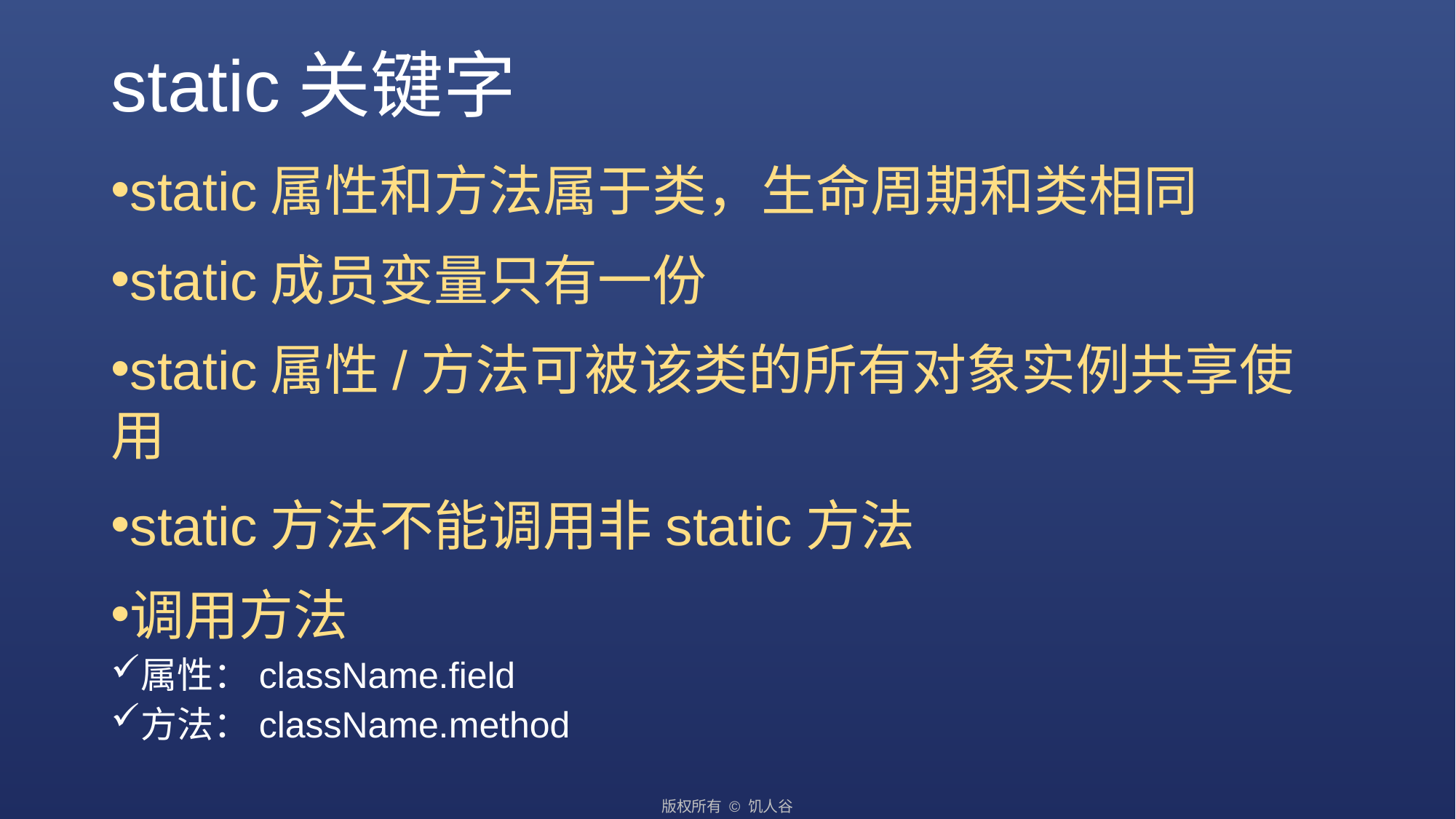

# static关键字
static属性和方法属于类，生命周期和类相同
static成员变量只有一份
static属性/方法可被该类的所有对象实例共享使用
static方法不能调用非static方法
调用方法
属性：className.field
方法：className.method